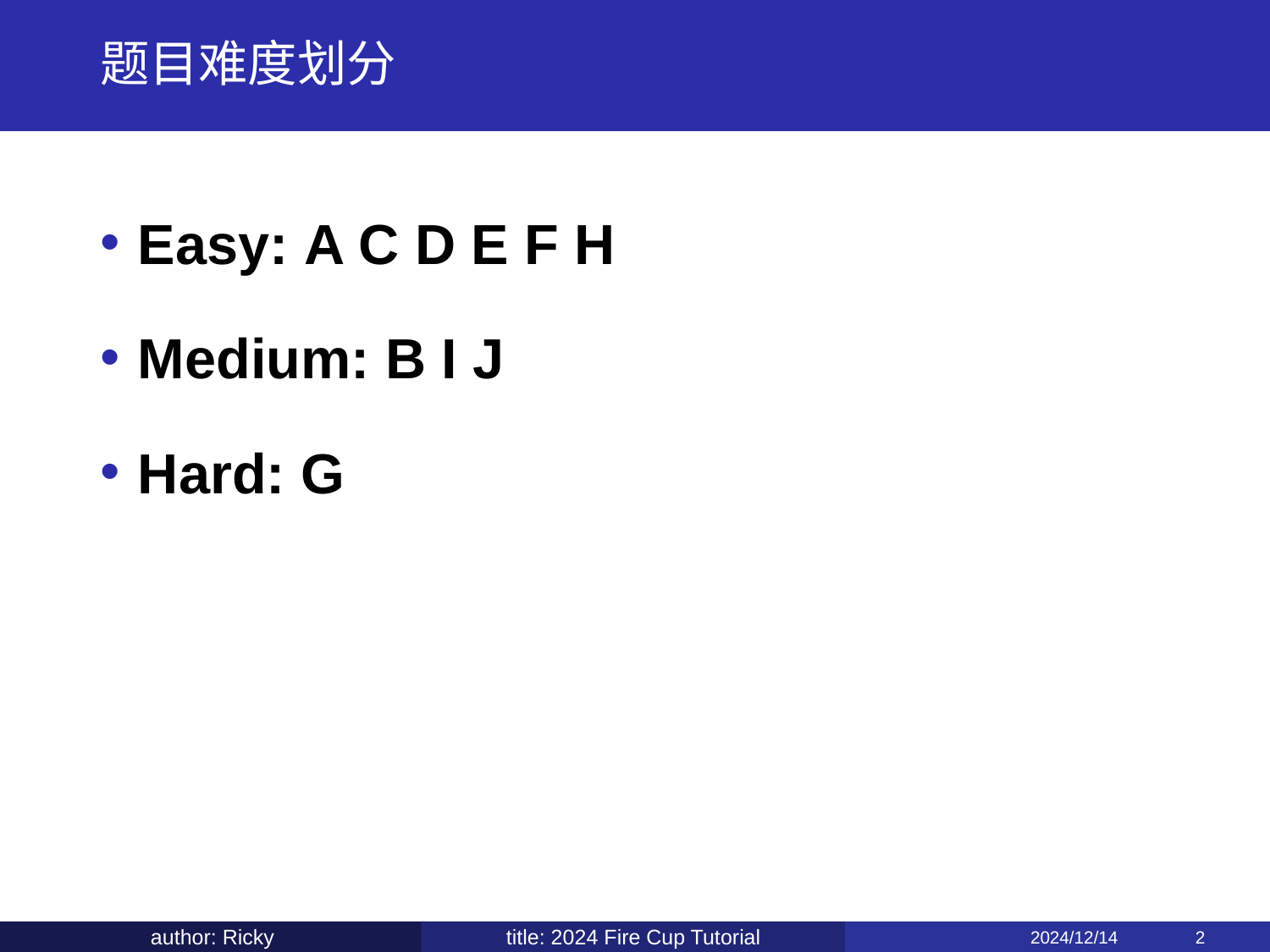

# 题目难度划分
Easy: A C D E F H
Medium: B I J
Hard: G